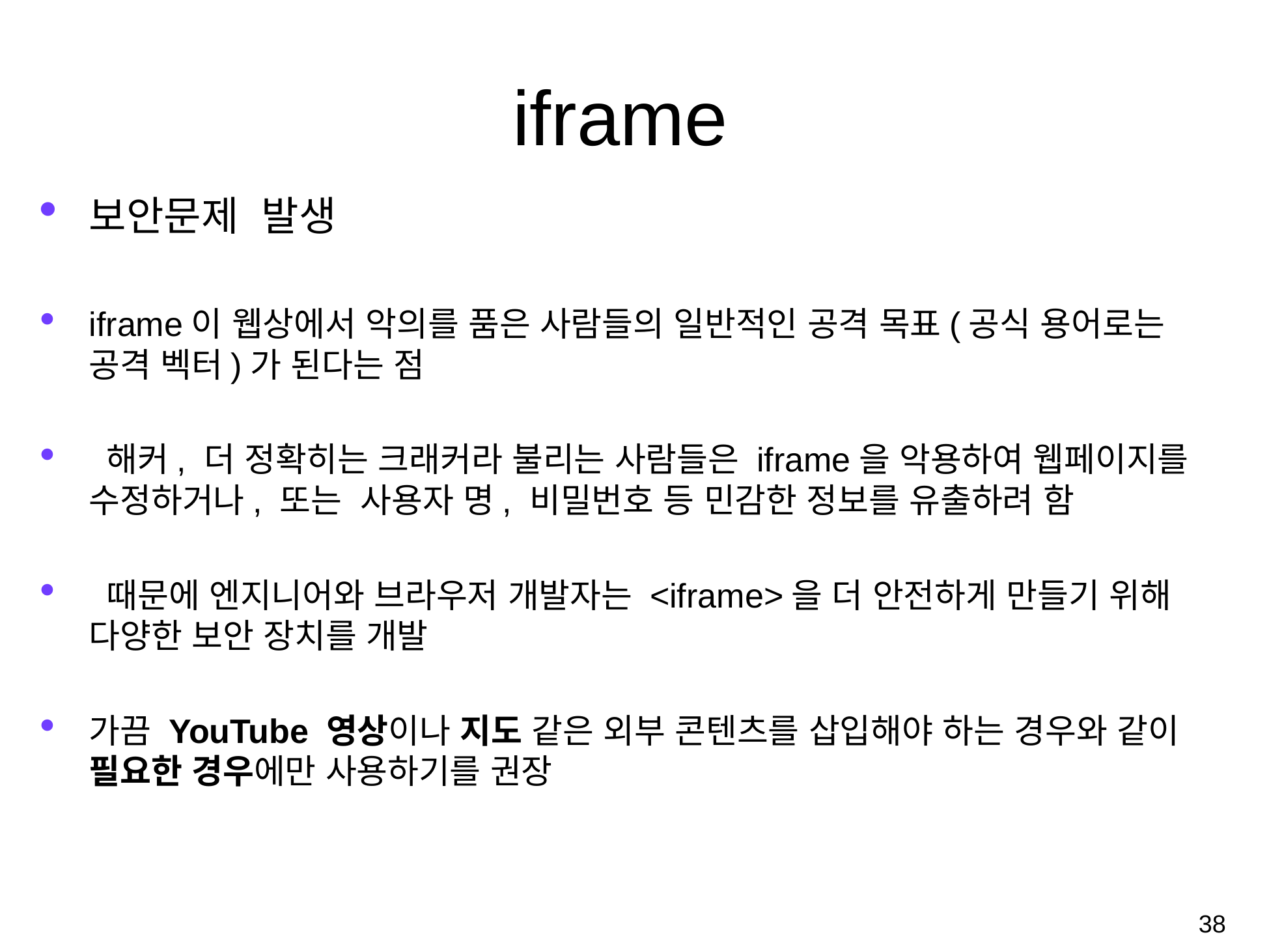

# iframe
보안문제  발생

iframe이 웹상에서 악의를 품은 사람들의 일반적인 공격 목표(공식 용어로는 공격 벡터)가 된다는 점

 해커, 더 정확히는 크래커라 불리는 사람들은 iframe을 악용하여 웹페이지를 수정하거나, 또는  사용자 명, 비밀번호 등 민감한 정보를 유출하려 함

 때문에 엔지니어와 브라우저 개발자는 <iframe>을 더 안전하게 만들기 위해 다양한 보안 장치를 개발

가끔 YouTube 영상이나 지도 같은 외부 콘텐츠를 삽입해야 하는 경우와 같이 필요한 경우에만 사용하기를 권장
38